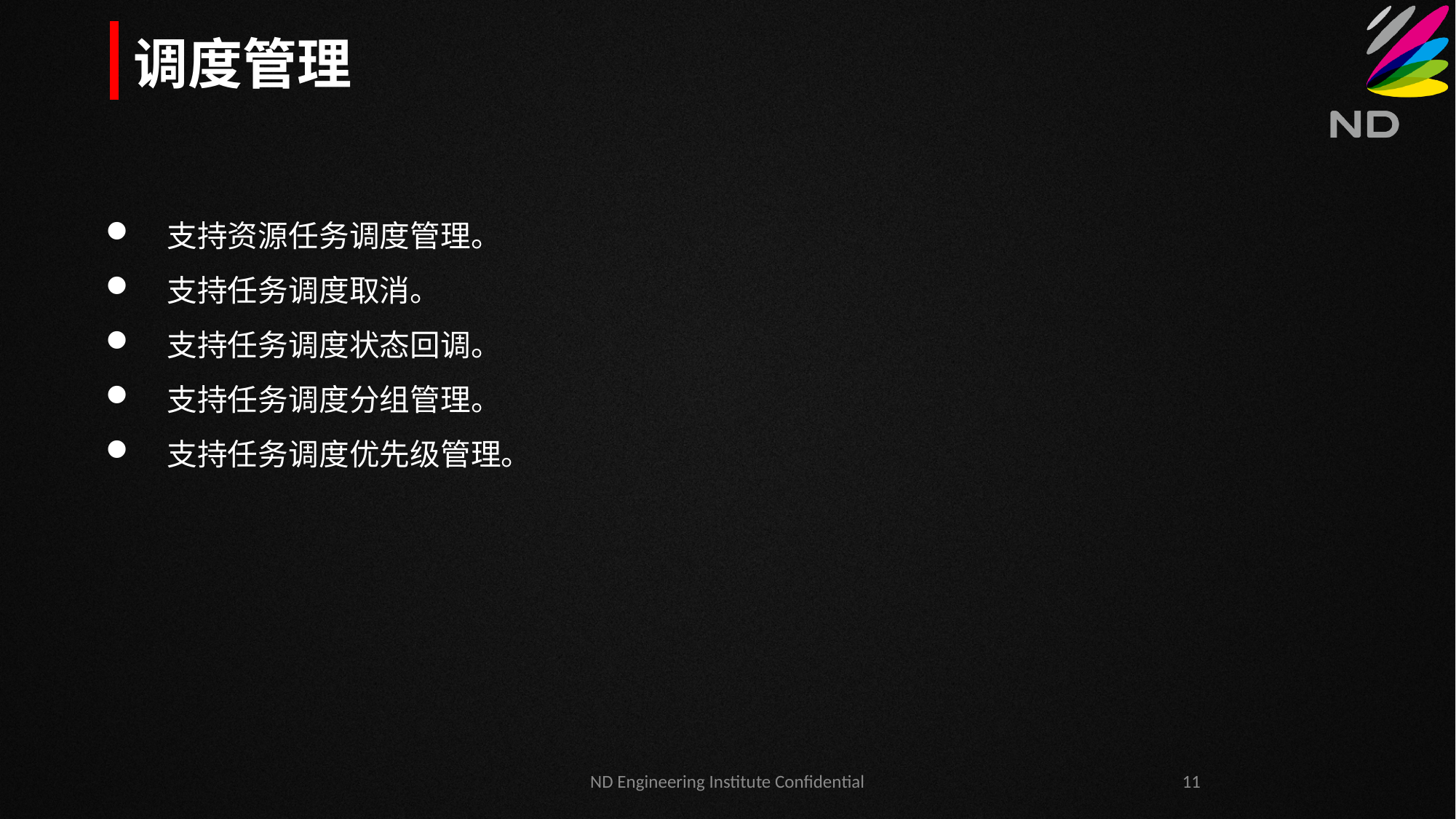

调度管理
支持资源任务调度管理。
支持任务调度取消。
支持任务调度状态回调。
支持任务调度分组管理。
支持任务调度优先级管理。
ND Engineering Institute Confidential
11